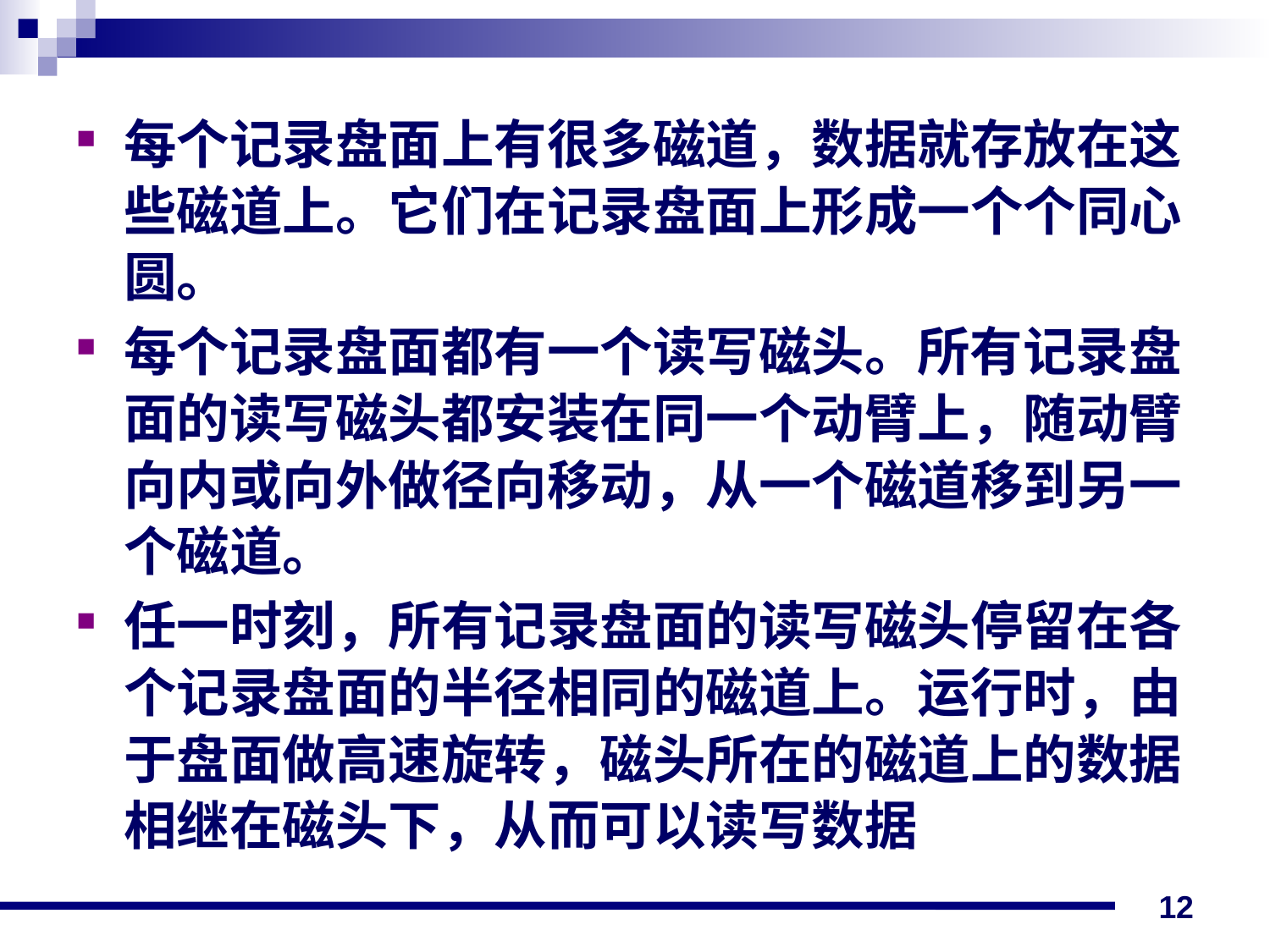

每个记录盘面上有很多磁道，数据就存放在这些磁道上。它们在记录盘面上形成一个个同心圆。
每个记录盘面都有一个读写磁头。所有记录盘面的读写磁头都安装在同一个动臂上，随动臂向内或向外做径向移动，从一个磁道移到另一个磁道。
任一时刻，所有记录盘面的读写磁头停留在各个记录盘面的半径相同的磁道上。运行时，由于盘面做高速旋转，磁头所在的磁道上的数据相继在磁头下，从而可以读写数据
12